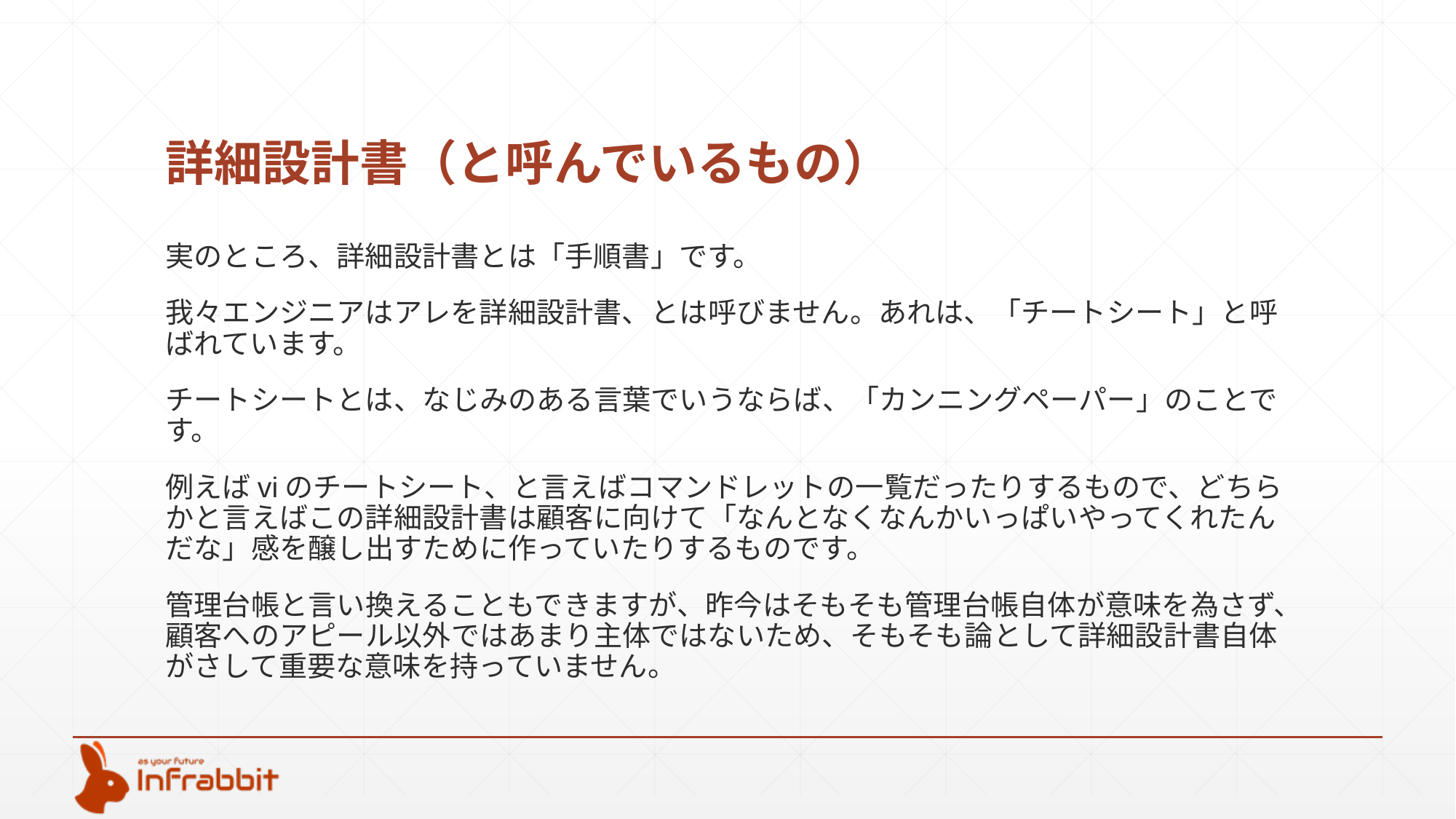

# 詳細設計書（と呼んでいるもの）
実のところ、詳細設計書とは「手順書」です。
我々エンジニアはアレを詳細設計書、とは呼びません。あれは、「チートシート」と呼ばれています。
チートシートとは、なじみのある言葉でいうならば、「カンニングペーパー」のことです。
例えばviのチートシート、と言えばコマンドレットの一覧だったりするもので、どちらかと言えばこの詳細設計書は顧客に向けて「なんとなくなんかいっぱいやってくれたんだな」感を醸し出すために作っていたりするものです。
管理台帳と言い換えることもできますが、昨今はそもそも管理台帳自体が意味を為さず、顧客へのアピール以外ではあまり主体ではないため、そもそも論として詳細設計書自体がさして重要な意味を持っていません。